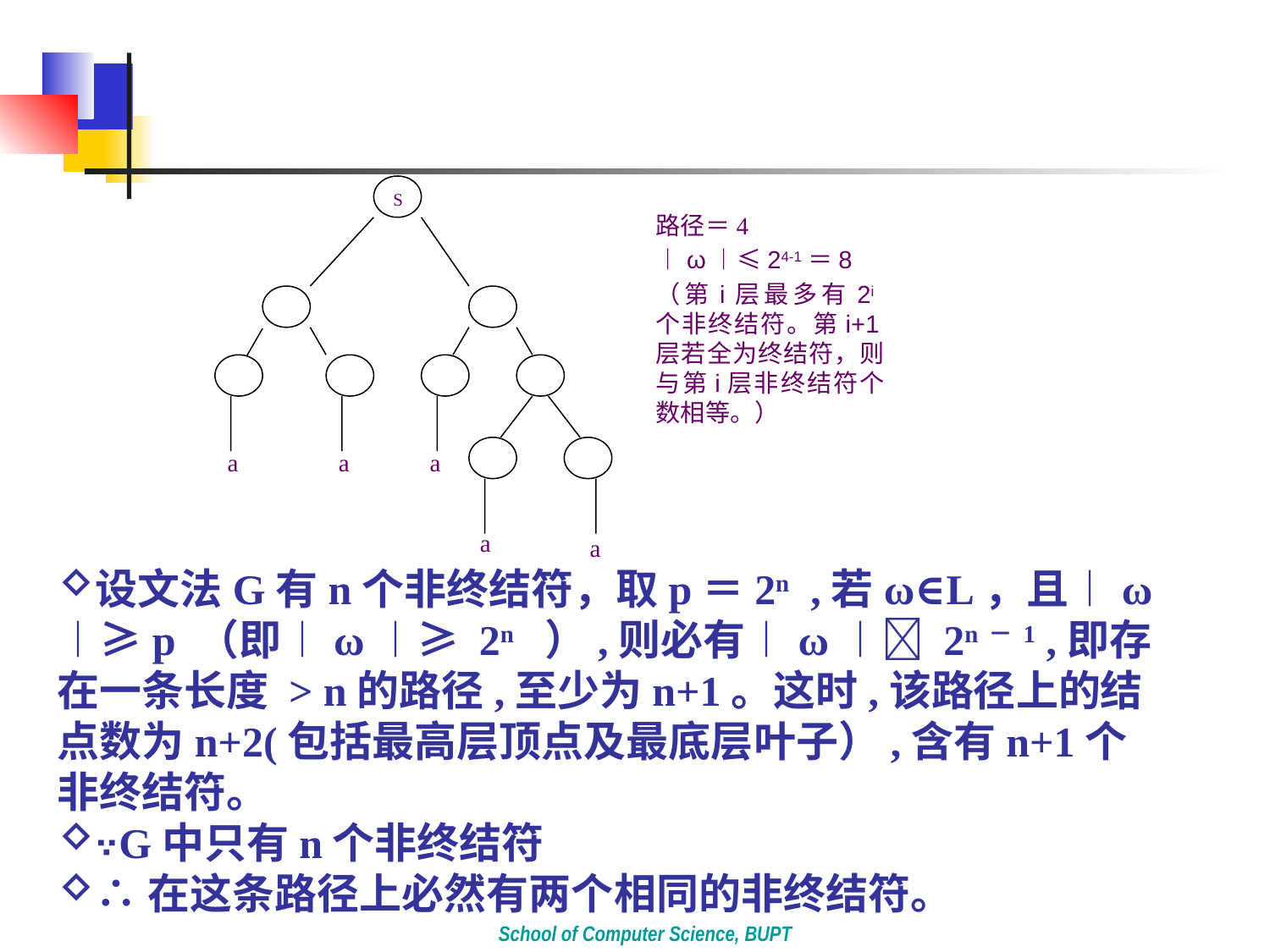

S
路径＝4
︱ω︱≤24-1＝8
（第i层最多有2i  个非终结符。第i+1层若全为终结符，则与第i层非终结符个数相等。）

a

a

a

a

a

设文法G有n个非终结符，取p＝2n  ,若ω∈L，且︱ω︱≥p （即︱ω︱≥ 2n  ）,则必有︱ω︱> 2n－1 ,即存在一条长度 > n的路径,至少为n+1。这时,该路径上的结点数为n+2(包括最高层顶点及最底层叶子）,含有n+1个非终结符。
∵G中只有n个非终结符
∴在这条路径上必然有两个相同的非终结符。
School of Computer Science, BUPT
4